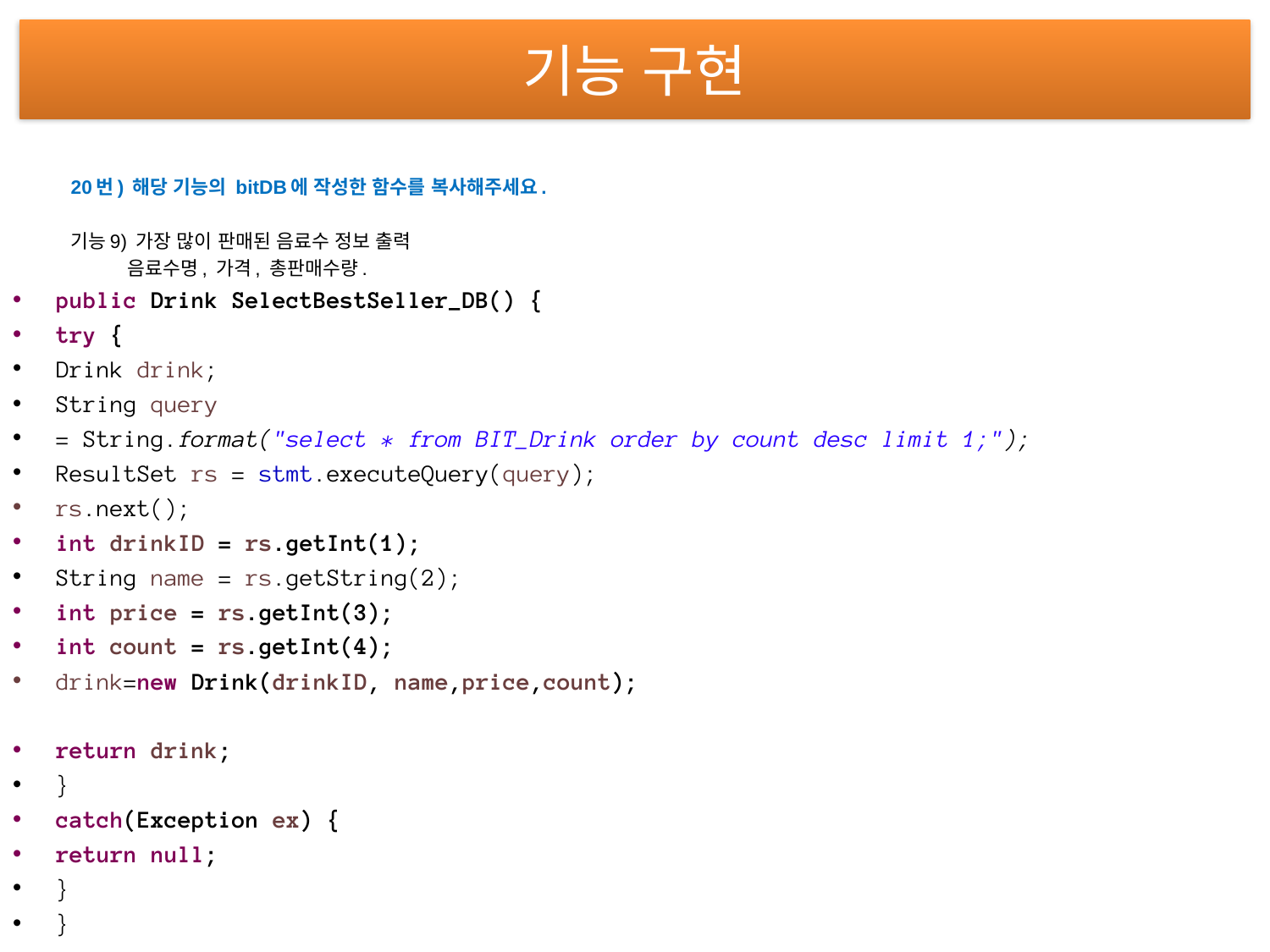

# 기능 구현
20번) 해당 기능의 bitDB에 작성한 함수를 복사해주세요.

기능9) 가장 많이 판매된 음료수 정보 출력
          음료수명, 가격, 총판매수량.
public Drink SelectBestSeller_DB() {
try {
Drink drink;
String query
= String.format("select * from BIT_Drink order by count desc limit 1;");
ResultSet rs = stmt.executeQuery(query);
rs.next();
int drinkID = rs.getInt(1);
String name = rs.getString(2);
int price = rs.getInt(3);
int count = rs.getInt(4);
drink=new Drink(drinkID, name,price,count);

return drink;
}
catch(Exception ex) {
return null;
}
}